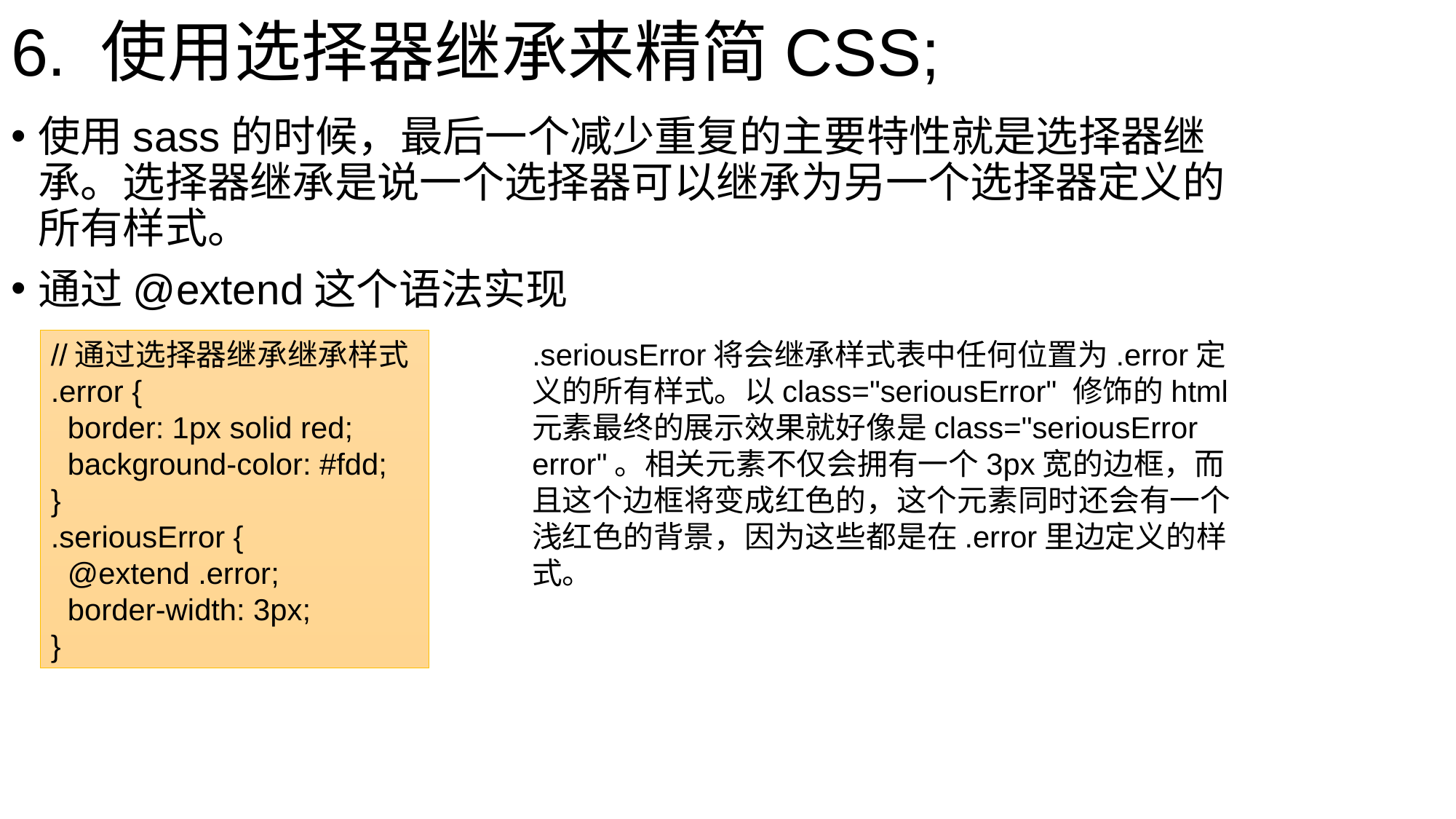

# 6. 使用选择器继承来精简CSS;
使用sass的时候，最后一个减少重复的主要特性就是选择器继承。选择器继承是说一个选择器可以继承为另一个选择器定义的所有样式。
通过@extend这个语法实现
//通过选择器继承继承样式
.error {
  border: 1px solid red;
  background-color: #fdd;
}
.seriousError {
  @extend .error;
  border-width: 3px;
}
.seriousError将会继承样式表中任何位置为.error定义的所有样式。以class="seriousError" 修饰的html元素最终的展示效果就好像是class="seriousError error"。相关元素不仅会拥有一个3px宽的边框，而且这个边框将变成红色的，这个元素同时还会有一个浅红色的背景，因为这些都是在.error里边定义的样式。